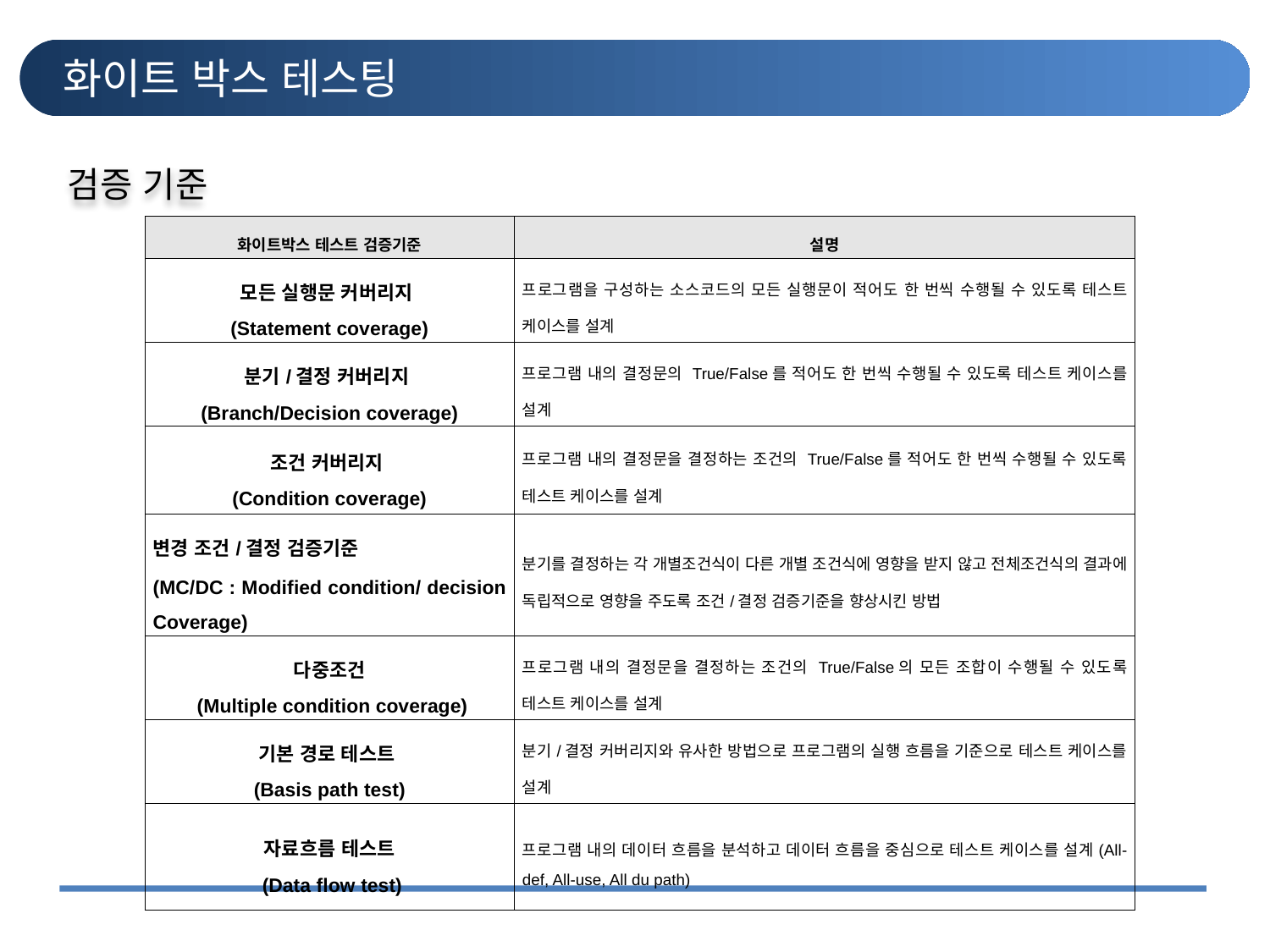

# 화이트 박스 테스팅
검증 기준
| 화이트박스 테스트 검증기준 | 설명 |
| --- | --- |
| 모든 실행문 커버리지 (Statement coverage) | 프로그램을 구성하는 소스코드의 모든 실행문이 적어도 한 번씩 수행될 수 있도록 테스트 케이스를 설계 |
| 분기/결정 커버리지 (Branch/Decision coverage) | 프로그램 내의 결정문의 True/False를 적어도 한 번씩 수행될 수 있도록 테스트 케이스를 설계 |
| 조건 커버리지 (Condition coverage) | 프로그램 내의 결정문을 결정하는 조건의 True/False를 적어도 한 번씩 수행될 수 있도록 테스트 케이스를 설계 |
| 변경 조건/결정 검증기준 (MC/DC : Modified condition/ decision Coverage) | 분기를 결정하는 각 개별조건식이 다른 개별 조건식에 영향을 받지 않고 전체조건식의 결과에 독립적으로 영향을 주도록 조건/결정 검증기준을 향상시킨 방법 |
| 다중조건 (Multiple condition coverage) | 프로그램 내의 결정문을 결정하는 조건의 True/False의 모든 조합이 수행될 수 있도록 테스트 케이스를 설계 |
| 기본 경로 테스트 (Basis path test) | 분기/결정 커버리지와 유사한 방법으로 프로그램의 실행 흐름을 기준으로 테스트 케이스를 설계 |
| 자료흐름 테스트 (Data flow test) | 프로그램 내의 데이터 흐름을 분석하고 데이터 흐름을 중심으로 테스트 케이스를 설계(All-def, All-use, All du path) |